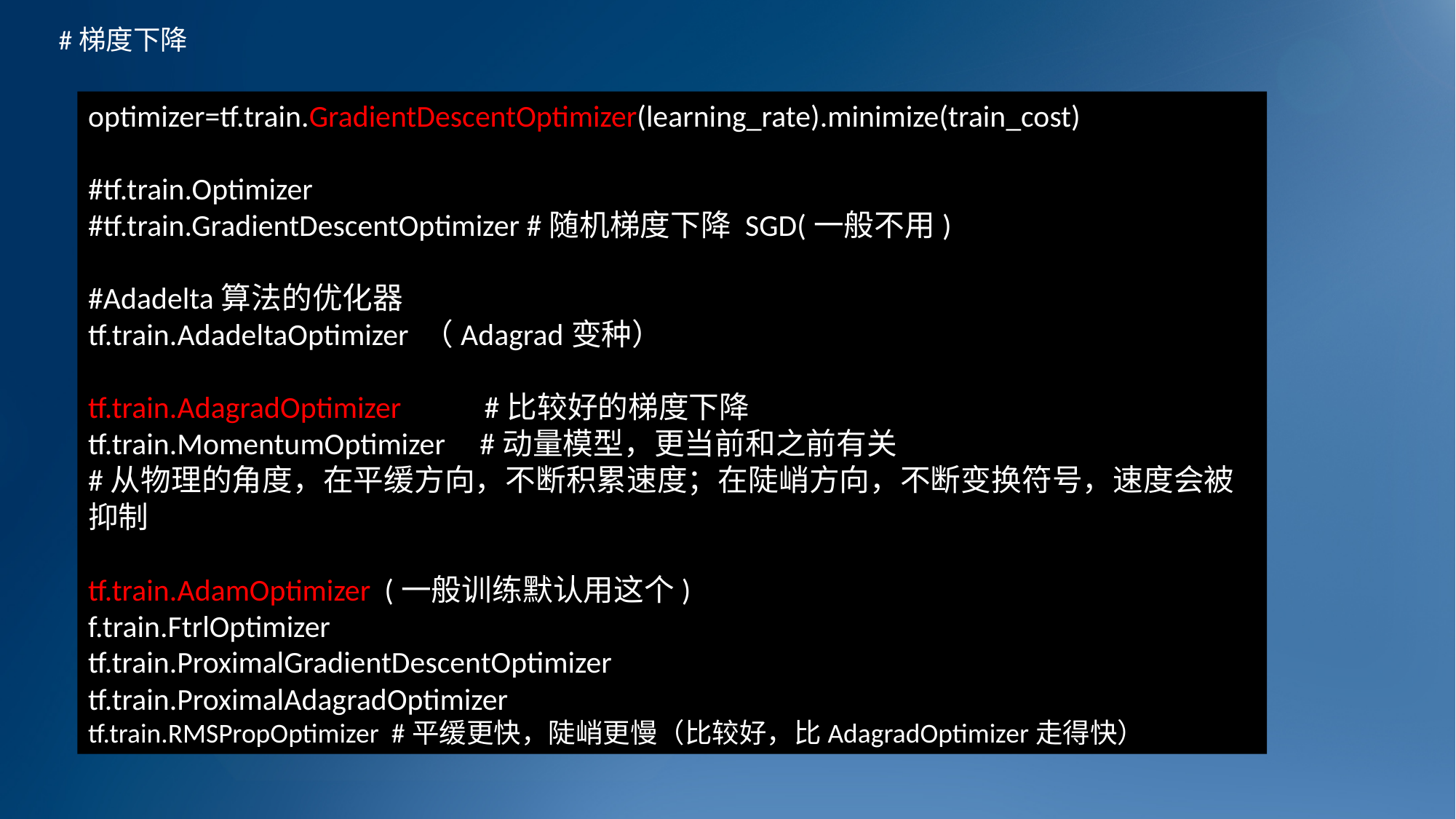

#梯度下降
optimizer=tf.train.GradientDescentOptimizer(learning_rate).minimize(train_cost)

#tf.train.Optimizer
#tf.train.GradientDescentOptimizer #随机梯度下降 SGD(一般不用)

#Adadelta算法的优化器
tf.train.AdadeltaOptimizer （Adagrad变种）

tf.train.AdagradOptimizer            #比较好的梯度下降
tf.train.MomentumOptimizer     #动量模型，更当前和之前有关
#从物理的角度，在平缓方向，不断积累速度；在陡峭方向，不断变换符号，速度会被抑制

tf.train.AdamOptimizer  (一般训练默认用这个)
f.train.FtrlOptimizer
tf.train.ProximalGradientDescentOptimizer
tf.train.ProximalAdagradOptimizer
tf.train.RMSPropOptimizer  #平缓更快，陡峭更慢（比较好，比AdagradOptimizer走得快）